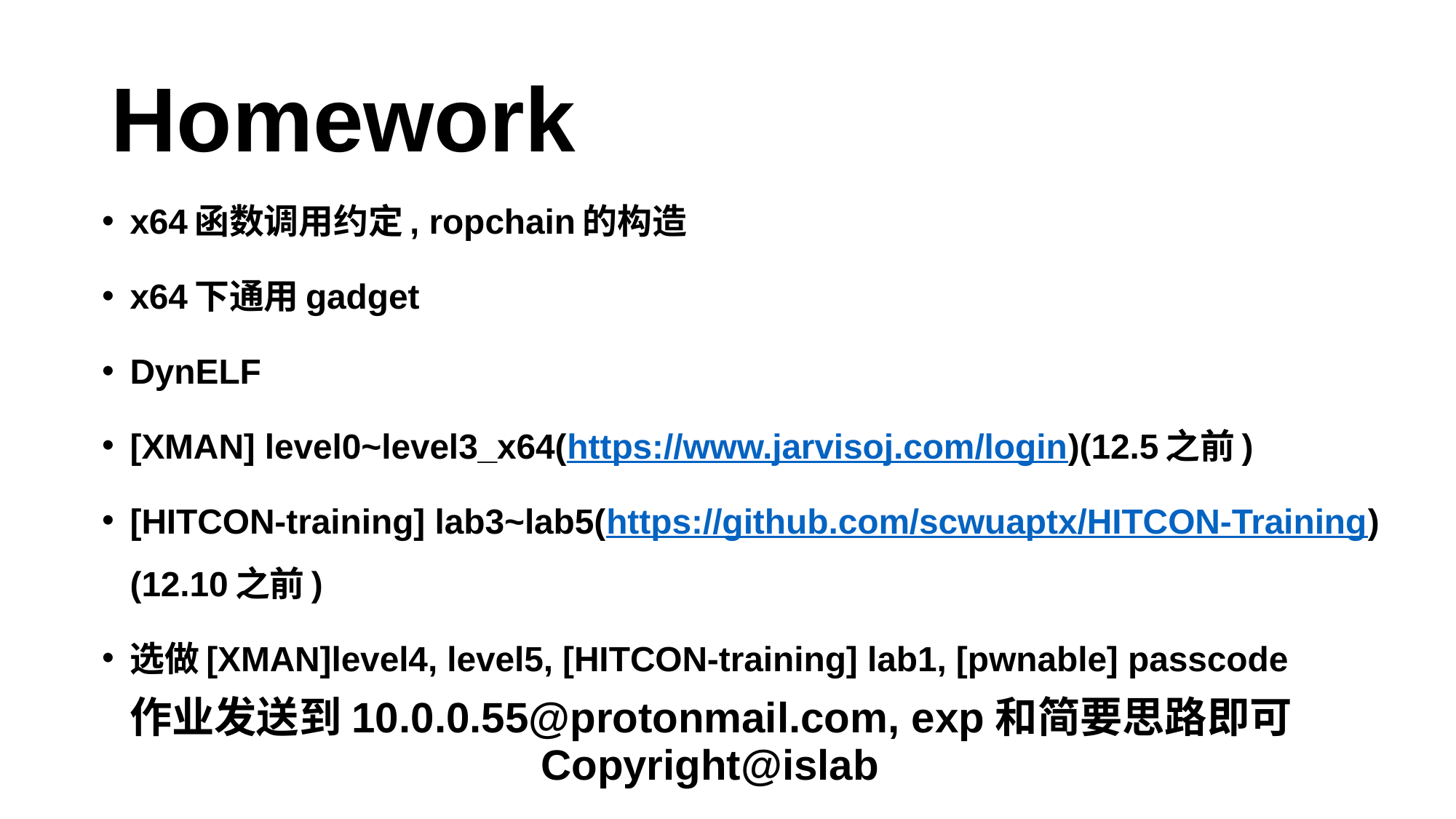

# Homework
x64函数调用约定, ropchain的构造
x64下通用gadget
DynELF
[XMAN] level0~level3_x64(https://www.jarvisoj.com/login)(12.5之前)
[HITCON-training] lab3~lab5(https://github.com/scwuaptx/HITCON-Training)(12.10之前)
选做[XMAN]level4, level5, [HITCON-training] lab1, [pwnable] passcode
作业发送到10.0.0.55@protonmail.com, exp和简要思路即可
Copyright@islab